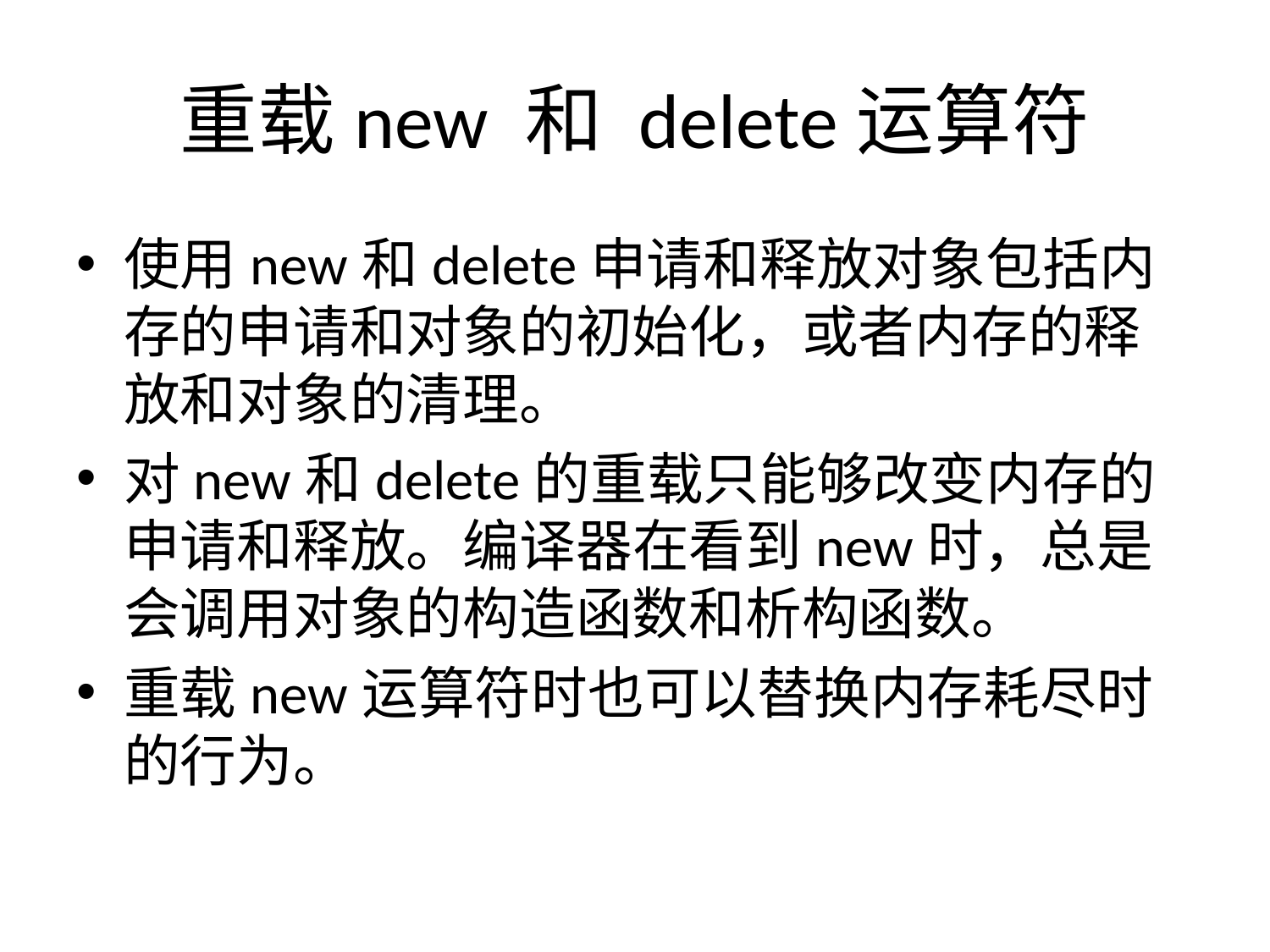

# 重载new 和 delete运算符
使用new和delete申请和释放对象包括内存的申请和对象的初始化，或者内存的释放和对象的清理。
对new和delete的重载只能够改变内存的申请和释放。编译器在看到new时，总是会调用对象的构造函数和析构函数。
重载new运算符时也可以替换内存耗尽时的行为。